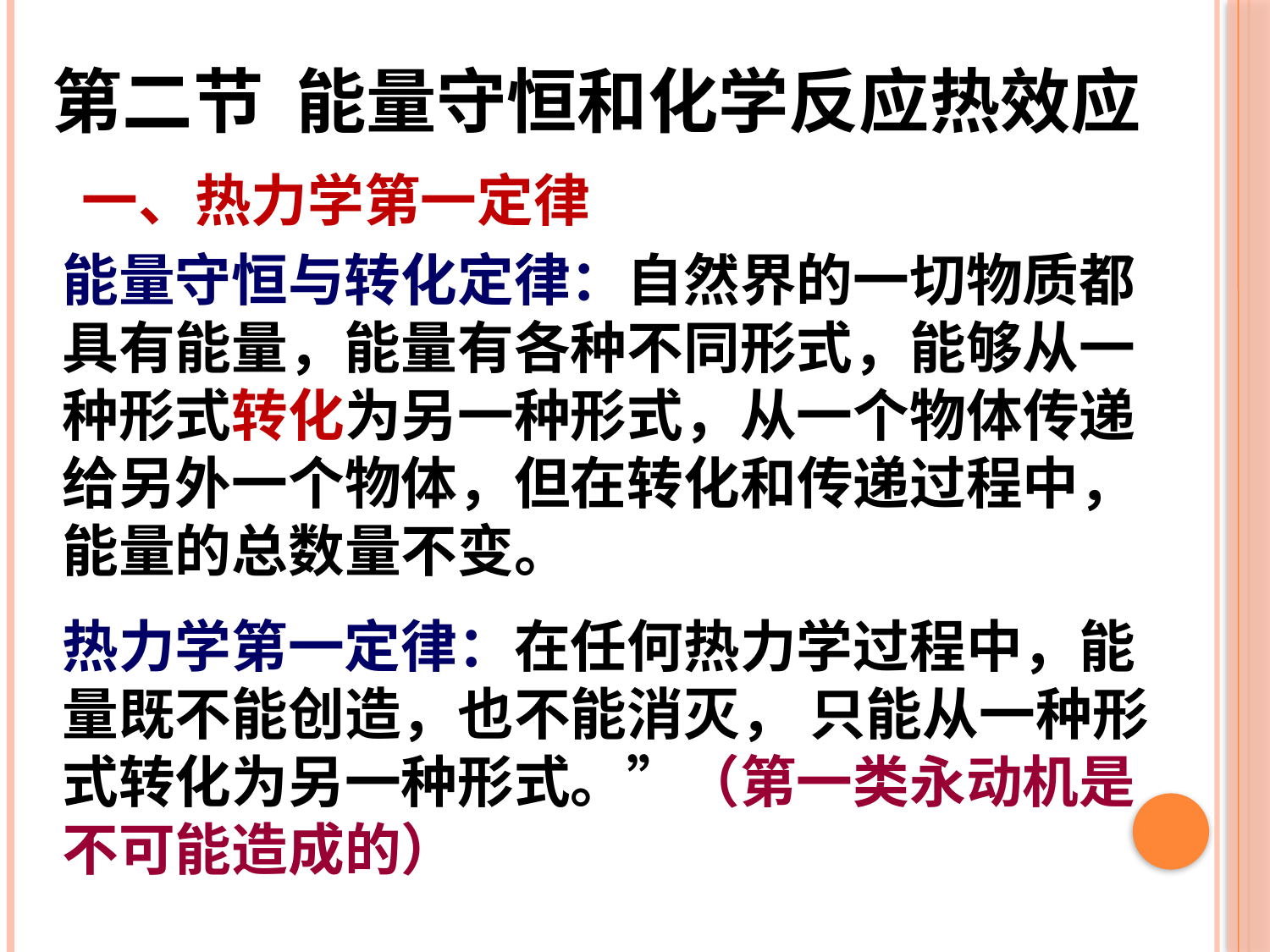

第二节  能量守恒和化学反应热效应
一、热力学第一定律
能量守恒与转化定律：自然界的一切物质都具有能量，能量有各种不同形式，能够从一种形式转化为另一种形式，从一个物体传递给另外一个物体，但在转化和传递过程中，能量的总数量不变。
热力学第一定律：在任何热力学过程中，能量既不能创造，也不能消灭， 只能从一种形式转化为另一种形式。”（第一类永动机是不可能造成的）
50